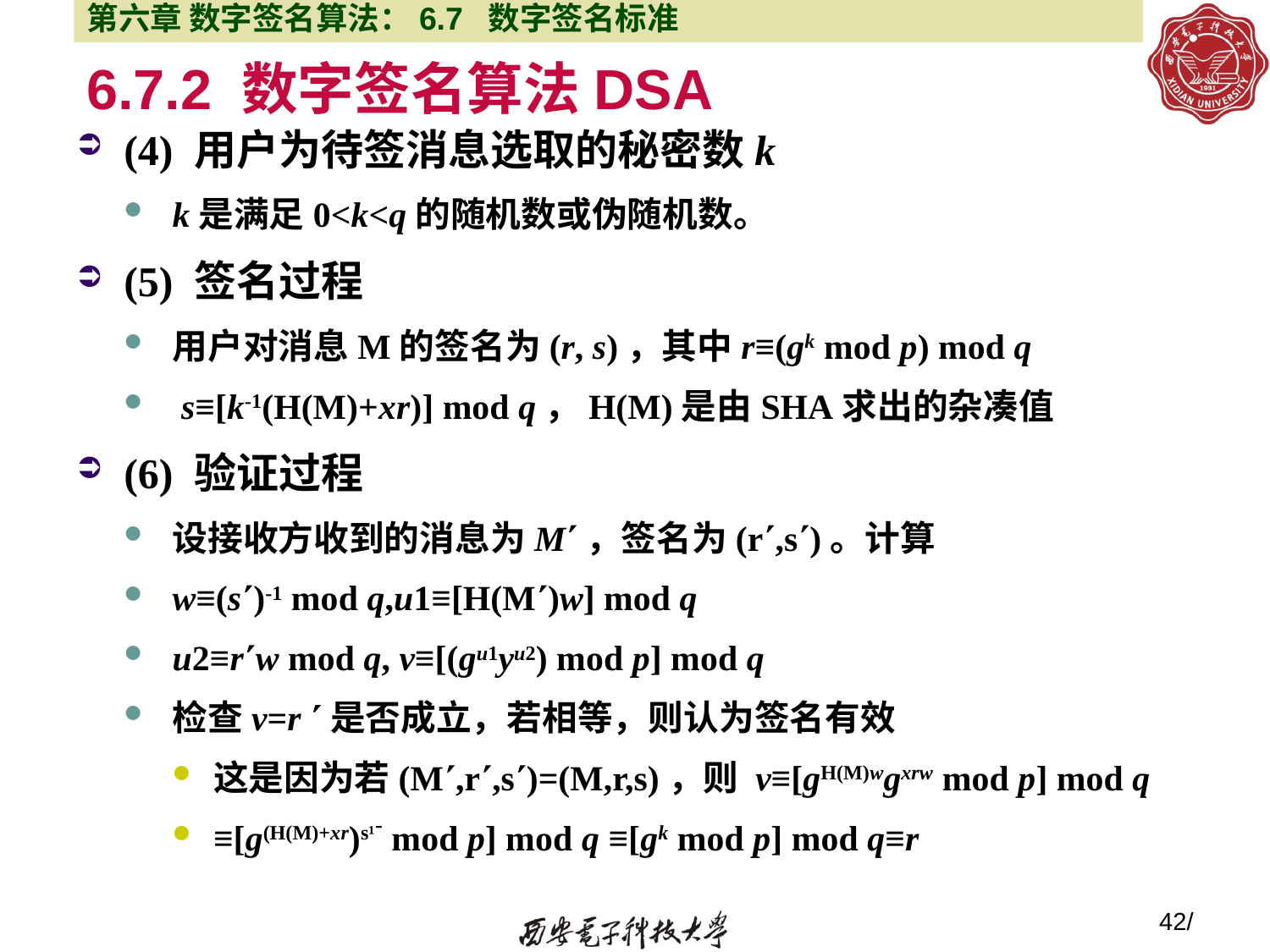

第六章 数字签名算法：6.7  数字签名标准
# 6.7.2 数字签名算法DSA
(4) 用户为待签消息选取的秘密数k
k是满足0<k<q的随机数或伪随机数。
(5) 签名过程
用户对消息M的签名为(r, s)，其中r≡(gk mod p) mod q
 s≡[k-1(H(M)+xr)] mod q，H(M)是由SHA求出的杂凑值
(6) 验证过程
设接收方收到的消息为M′，签名为(r′,s′)。计算
w≡(s′)-1 mod q,u1≡[H(M′)w] mod q
u2≡r′w mod q, v≡[(gu1yu2) mod p] mod q
检查v=r ′是否成立，若相等，则认为签名有效
这是因为若(M′,r′,s′)=(M,r,s)，则 v≡[gH(M)wgxrw mod p] mod q
≡[g(H(M)+xr)s־¹ mod p] mod q ≡[gk mod p] mod q≡r
42/